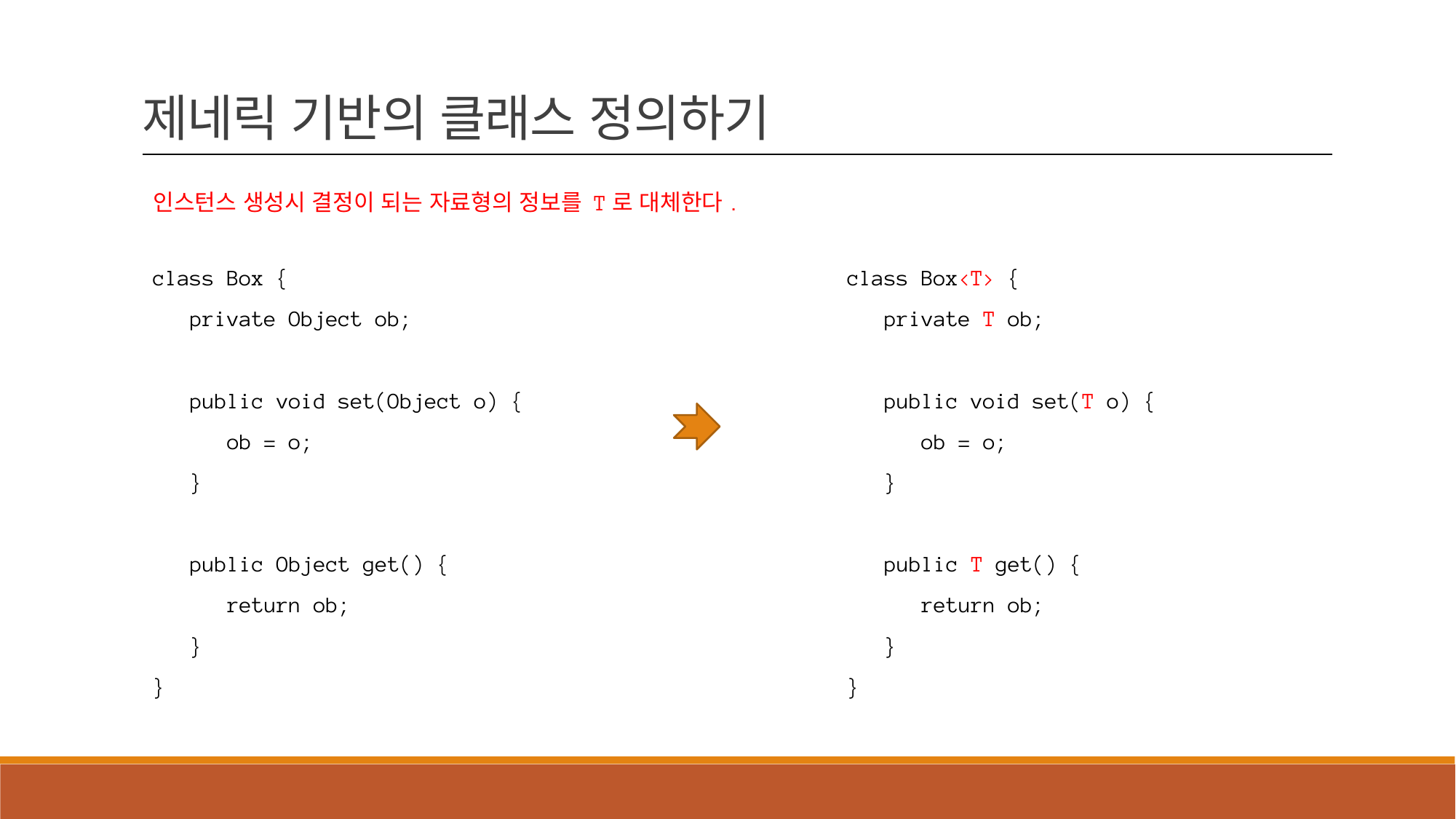

제네릭 기반의 클래스 정의하기
인스턴스 생성시 결정이 되는 자료형의 정보를 T로 대체한다.
class Box {
   private Object ob;

   public void set(Object o) {
      ob = o;
   }

   public Object get() {
      return ob;
   }
}
class Box<T> {
   private T ob;

   public void set(T o) {
      ob = o;
   }

   public T get() {
      return ob;
   }
}